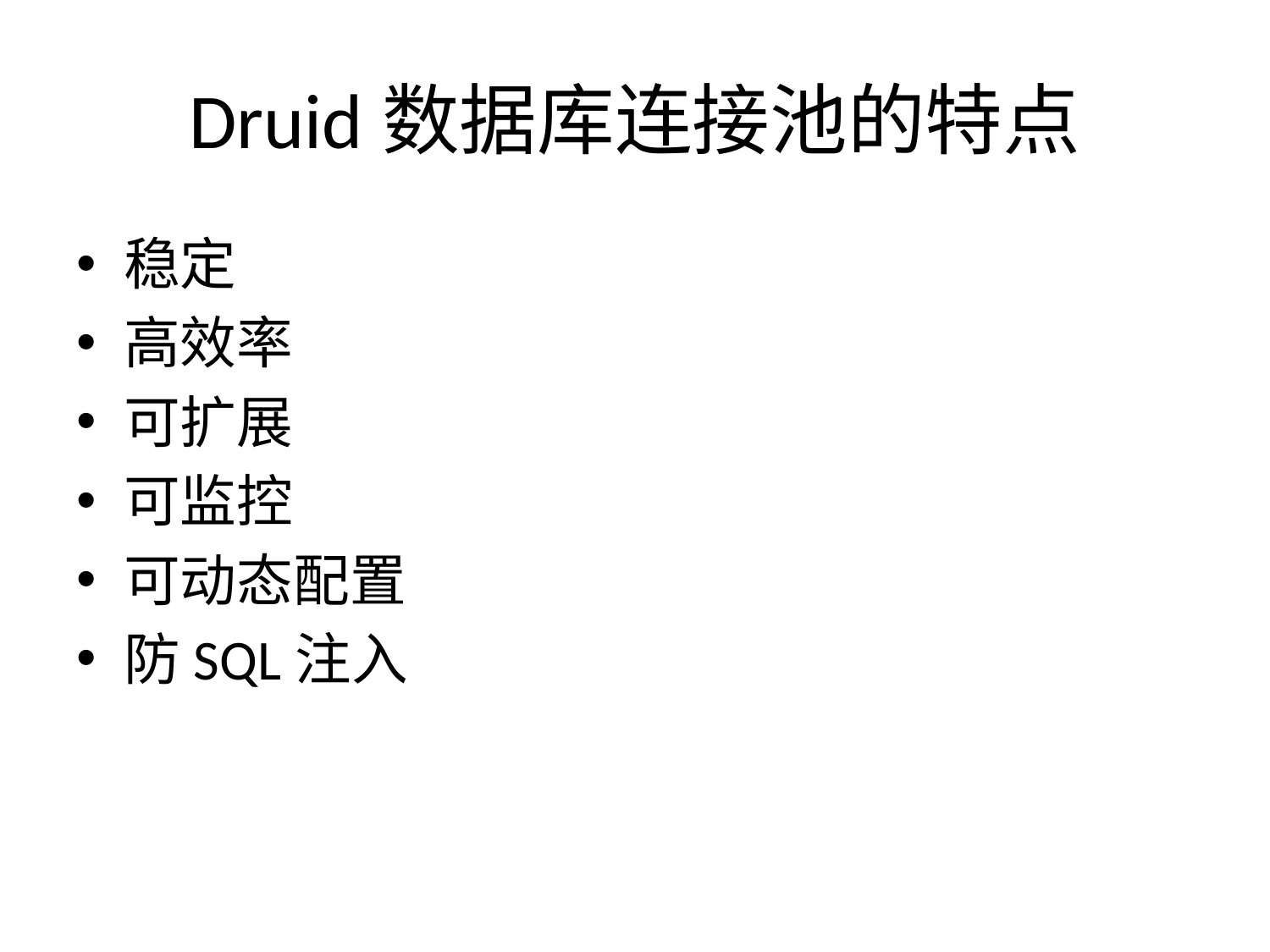

# Druid数据库连接池的特点
稳定
高效率
可扩展
可监控
可动态配置
防SQL注入